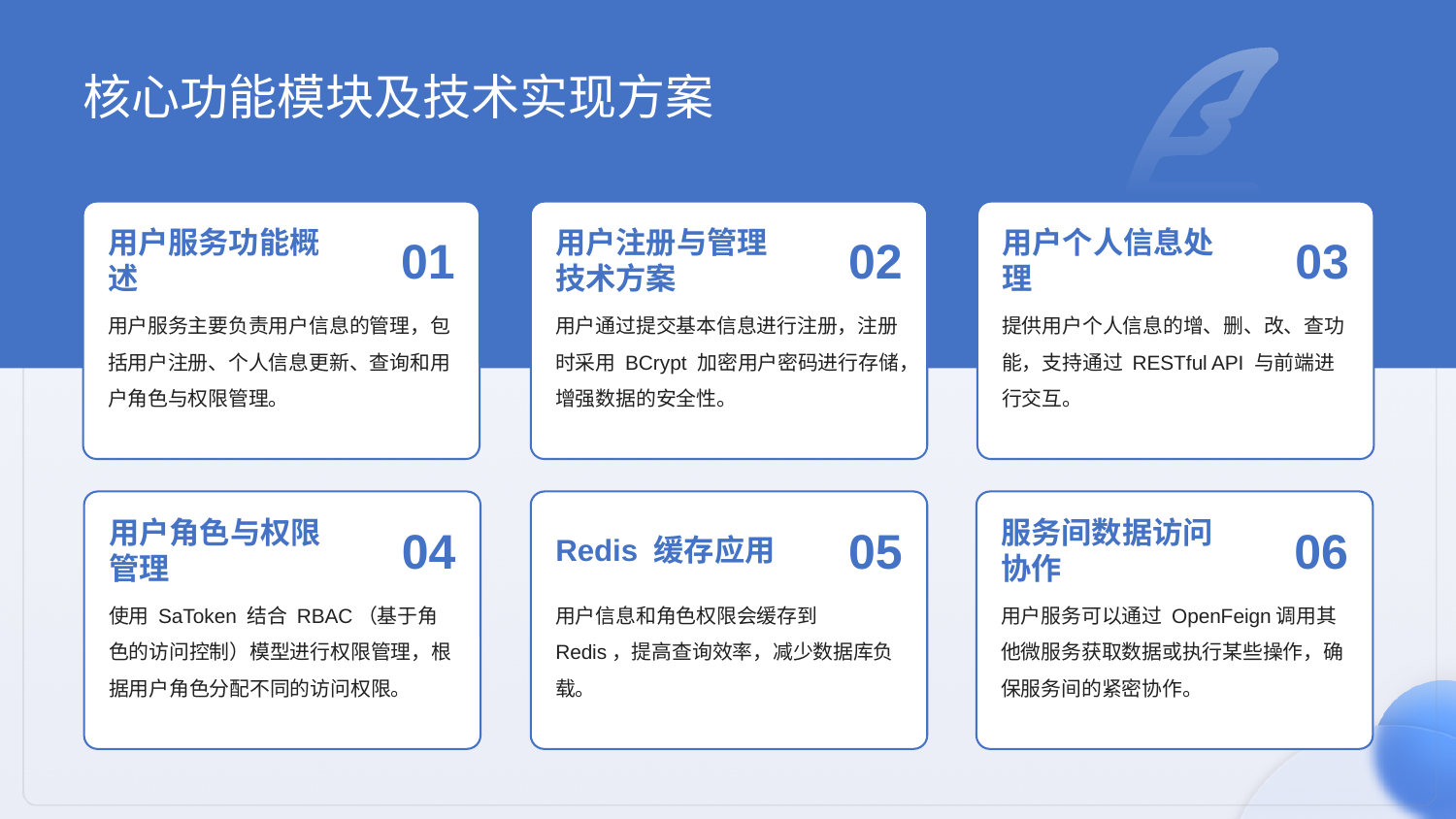

核心功能模块及技术实现方案

用户服务功能概述
01
用户注册与管理技术方案
02
用户个人信息处理
03
用户服务主要负责用户信息的管理，包括用户注册、个人信息更新、查询和用户角色与权限管理。
用户通过提交基本信息进行注册，注册时采用 BCrypt 加密用户密码进行存储，增强数据的安全性。
提供用户个人信息的增、删、改、查功能，支持通过 RESTful API 与前端进行交互。

用户角色与权限管理
04
Redis 缓存应用
05
服务间数据访问协作
06
使用 SaToken 结合 RBAC（基于角色的访问控制）模型进行权限管理，根据用户角色分配不同的访问权限。
用户信息和角色权限会缓存到 Redis，提高查询效率，减少数据库负载。
用户服务可以通过 OpenFeign调用其他微服务获取数据或执行某些操作，确保服务间的紧密协作。